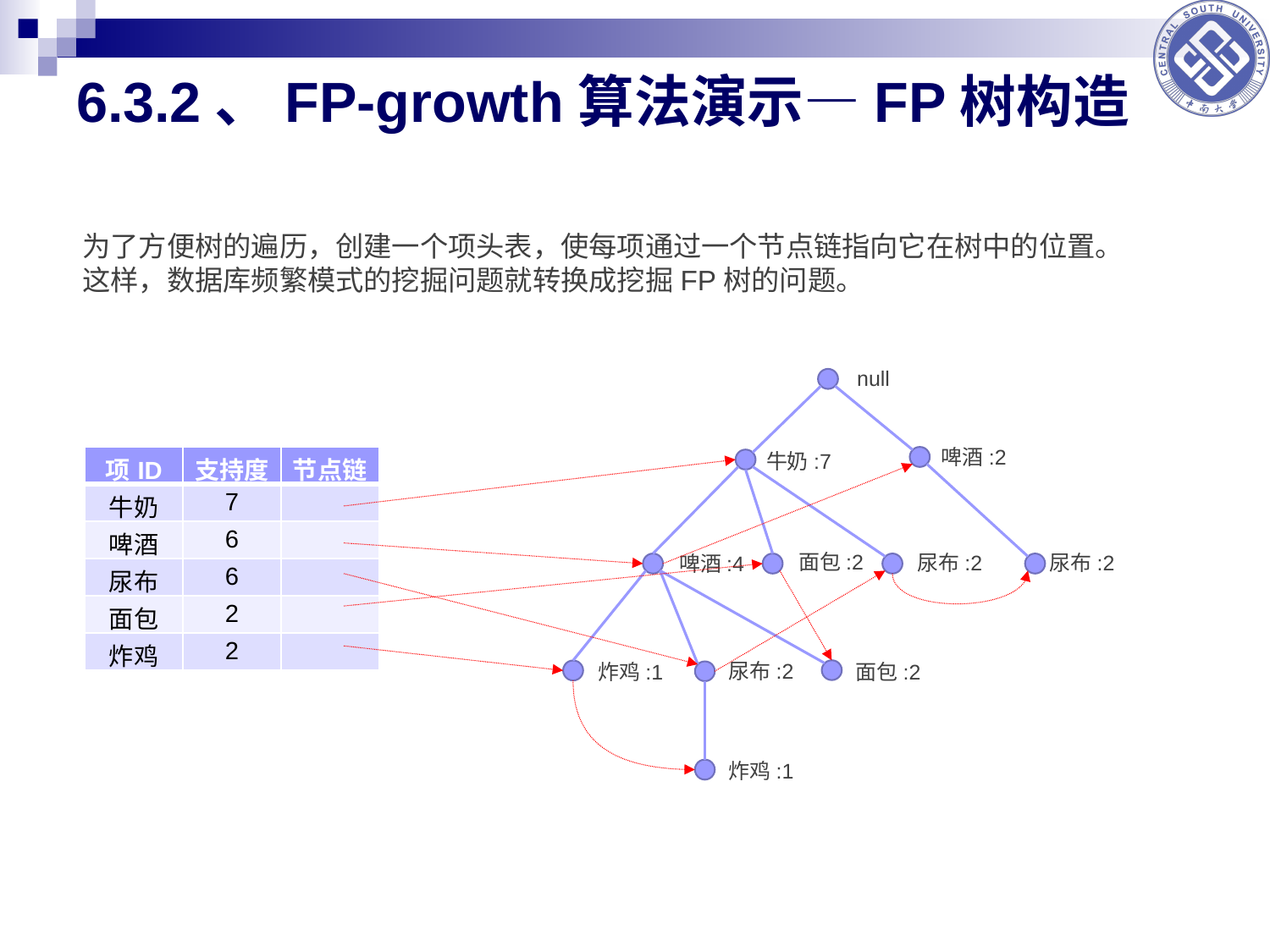

6.3.2、FP-growth算法演示—FP树构造
为了方便树的遍历，创建一个项头表，使每项通过一个节点链指向它在树中的位置。
这样，数据库频繁模式的挖掘问题就转换成挖掘FP树的问题。
null

啤酒:2
牛奶:7
| 项ID | 支持度 | 节点链 |
| --- | --- | --- |
| 牛奶 | 7 |  |
| 啤酒 | 6 |  |
| 尿布 | 6 |  |
| 面包 | 2 |  |
| 炸鸡 | 2 |  |

面包:2
尿布:2
尿布:2
啤酒:4

尿布:2
炸鸡:1
面包:2

炸鸡:1